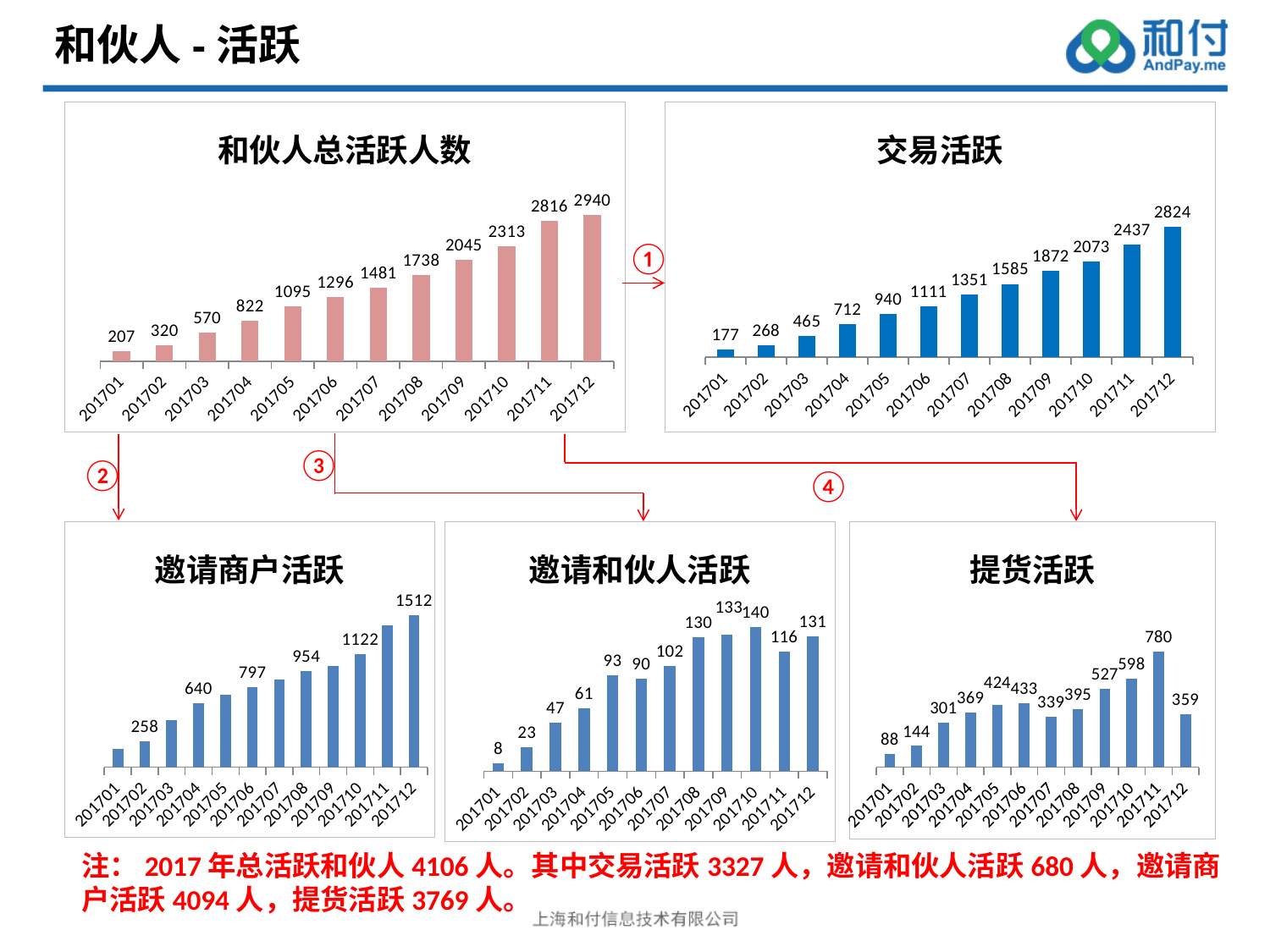

和伙人-活跃

### Chart:

| Category | 交易活跃 |
|---|---|
| 201701 | 177.0 |
| 201702 | 268.0 |
| 201703 | 465.0 |
| 201704 | 712.0 |
| 201705 | 940.0 |
| 201706 | 1111.0 |
| 201707 | 1351.0 |
| 201708 | 1585.0 |
| 201709 | 1872.0 |
| 201710 | 2073.0 |
| 201711 | 2437.0 |
| 201712 | 2824.0 |

### Chart: 和伙人总活跃人数

| Category | 总活跃 |
|---|---|
| 201701 | 207.0 |
| 201702 | 320.0 |
| 201703 | 570.0 |
| 201704 | 822.0 |
| 201705 | 1095.0 |
| 201706 | 1296.0 |
| 201707 | 1481.0 |
| 201708 | 1738.0 |
| 201709 | 2045.0 |
| 201710 | 2313.0 |
| 201711 | 2816.0 |
| 201712 | 2940.0 |
①
③
②
④

### Chart:

| Category | 提货活跃 |
|---|---|
| 201701 | 88.0 |
| 201702 | 144.0 |
| 201703 | 301.0 |
| 201704 | 369.0 |
| 201705 | 424.0 |
| 201706 | 433.0 |
| 201707 | 339.0 |
| 201708 | 395.0 |
| 201709 | 527.0 |
| 201710 | 598.0 |
| 201711 | 780.0 |
| 201712 | 359.0 |

### Chart: 邀请商户活跃

| Category | 邀请商户 |
|---|---|
| 201701 | 184.0 |
| 201702 | 258.0 |
| 201703 | 471.0 |
| 201704 | 640.0 |
| 201705 | 721.0 |
| 201706 | 797.0 |
| 201707 | 870.0 |
| 201708 | 954.0 |
| 201709 | 1006.0 |
| 201710 | 1122.0 |
| 201711 | 1408.0 |
| 201712 | 1512.0 |

### Chart: 邀请和伙人活跃

| Category | 邀请和伙人 |
|---|---|
| 201701 | 8.0 |
| 201702 | 23.0 |
| 201703 | 47.0 |
| 201704 | 61.0 |
| 201705 | 93.0 |
| 201706 | 90.0 |
| 201707 | 102.0 |
| 201708 | 130.0 |
| 201709 | 133.0 |
| 201710 | 140.0 |
| 201711 | 116.0 |
| 201712 | 131.0 |
注：2017年总活跃和伙人4106人。其中交易活跃3327人，邀请和伙人活跃680人，邀请商户活跃4094人，提货活跃3769人。